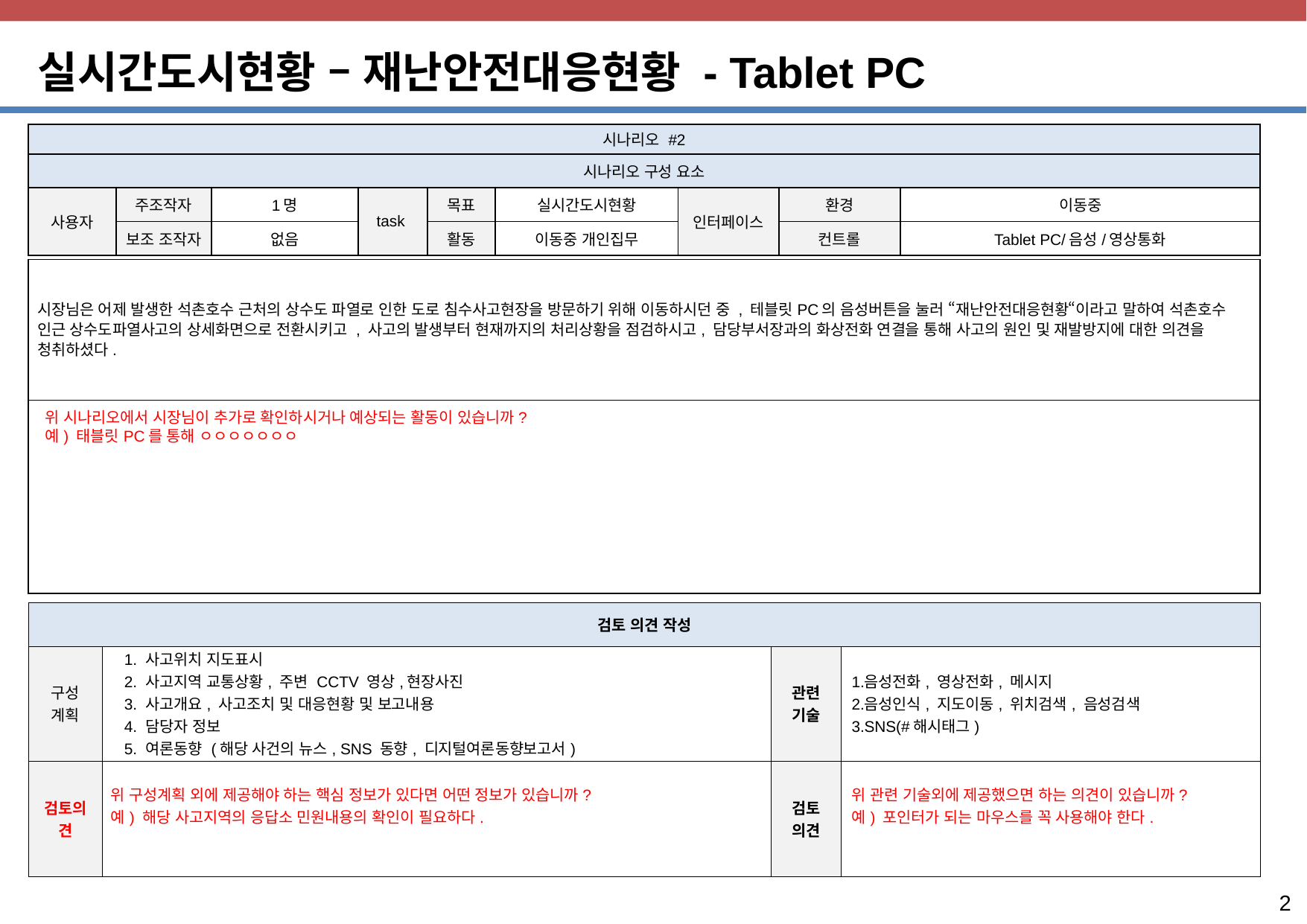

실시간도시현황 – 재난안전대응현황 - Tablet PC
| 시나리오 #2 |  |  |  |  |  |  |  |  |
| --- | --- | --- | --- | --- | --- | --- | --- | --- |
| 시나리오 구성 요소 |  |  |  |  |  |  |  |  |
| 사용자 | 주조작자 | 1명 | task | 목표 | 실시간도시현황 | 인터페이스 | 환경 | 이동중 |
|  | 보조 조작자 | 없음 |  | 활동 | 이동중 개인집무 |  | 컨트롤 | Tablet PC/음성/영상통화 |
| 시장님은 어제 발생한 석촌호수 근처의 상수도 파열로 인한 도로 침수사고현장을 방문하기 위해 이동하시던 중 , 테블릿PC의 음성버튼을 눌러 “재난안전대응현황“이라고 말하여 석촌호수 인근 상수도파열사고의 상세화면으로 전환시키고 , 사고의 발생부터 현재까지의 처리상황을 점검하시고, 담당부서장과의 화상전화 연결을 통해 사고의 원인 및 재발방지에 대한 의견을 청취하셨다. |
| --- |
| 위 시나리오에서 시장님이 추가로 확인하시거나 예상되는 활동이 있습니까? 예) 태블릿PC를 통해 ㅇㅇㅇㅇㅇㅇㅇ |
| 검토 의견 작성 |  |  |  |
| --- | --- | --- | --- |
| 구성 계획 | 사고위치 지도표시 사고지역 교통상황, 주변 CCTV 영상,현장사진 사고개요, 사고조치 및 대응현황 및 보고내용 담당자 정보 여론동향 (해당 사건의 뉴스, SNS 동향, 디지털여론동향보고서) | 관련 기술 | 음성전화, 영상전화, 메시지 음성인식, 지도이동, 위치검색, 음성검색 SNS(#해시태그) |
| 검토의견 | 위 구성계획 외에 제공해야 하는 핵심 정보가 있다면 어떤 정보가 있습니까? 예) 해당 사고지역의 응답소 민원내용의 확인이 필요하다. | 검토 의견 | 위 관련 기술외에 제공했으면 하는 의견이 있습니까? 예) 포인터가 되는 마우스를 꼭 사용해야 한다. |